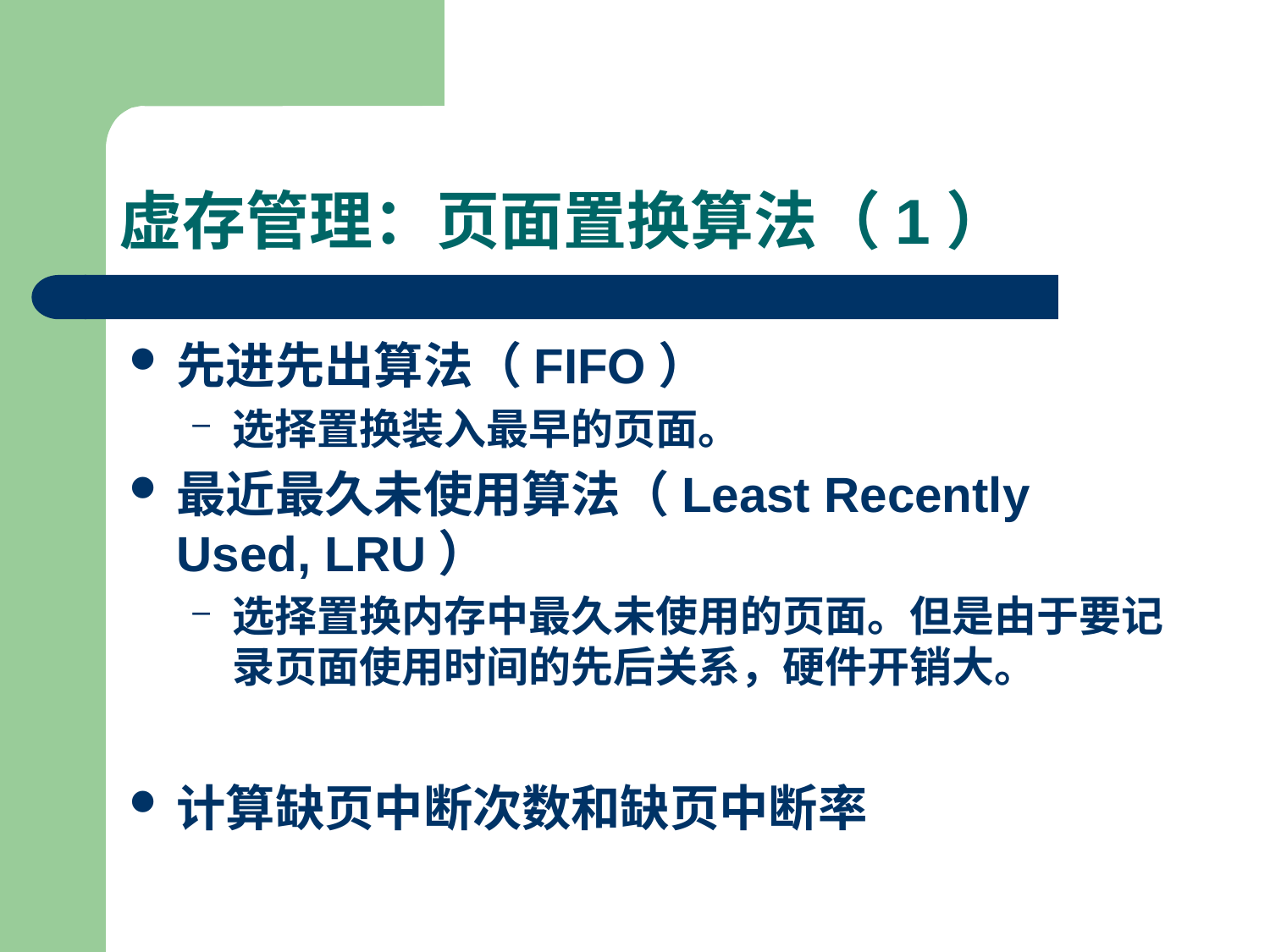

# 虚存管理：页面置换算法（1）
先进先出算法（FIFO）
选择置换装入最早的页面。
最近最久未使用算法（Least Recently Used, LRU）
选择置换内存中最久未使用的页面。但是由于要记录页面使用时间的先后关系，硬件开销大。

计算缺页中断次数和缺页中断率